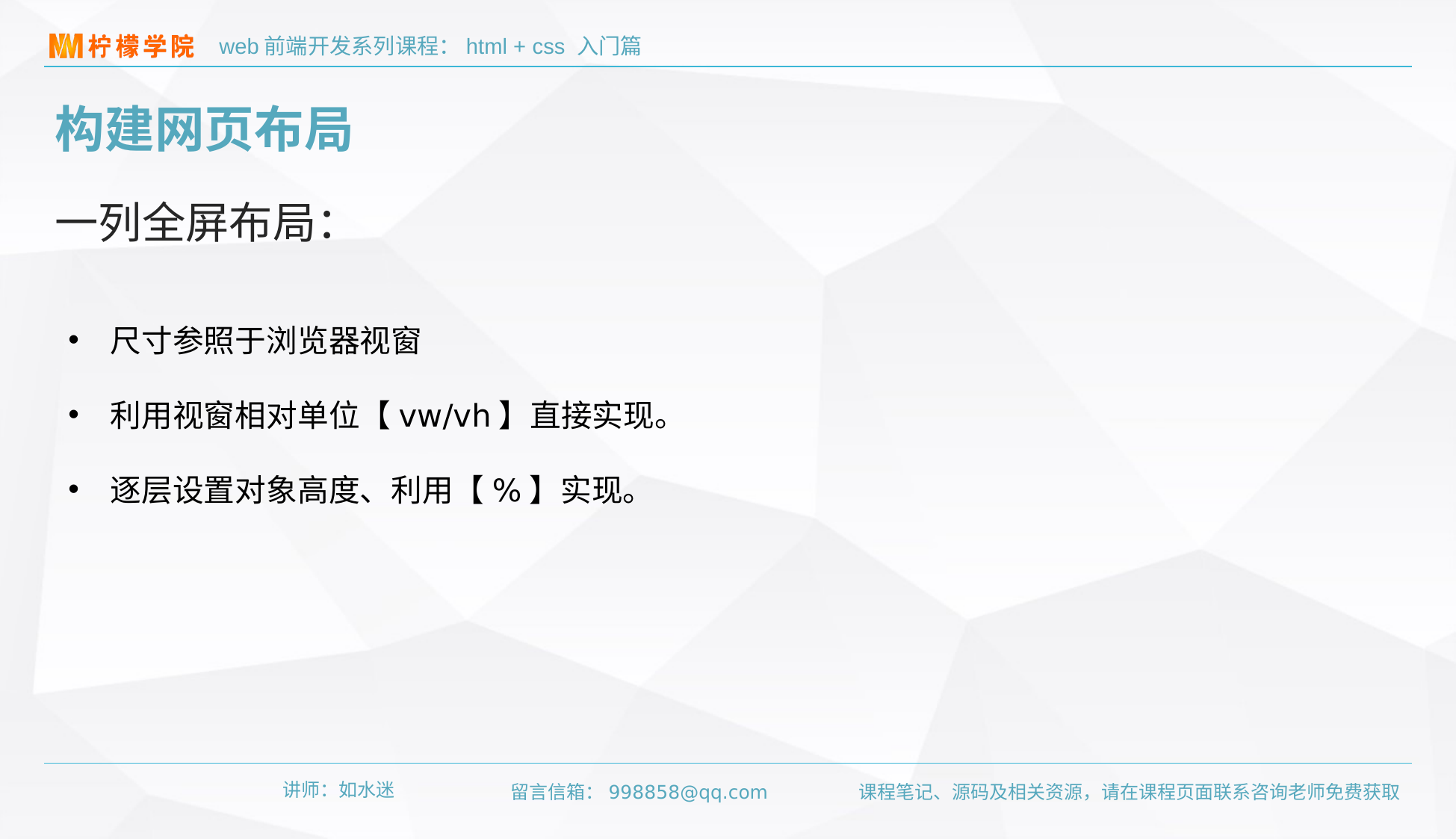

构建网页布局
一列全屏布局：
尺寸参照于浏览器视窗
利用视窗相对单位【vw/vh】直接实现。
逐层设置对象高度、利用【%】实现。